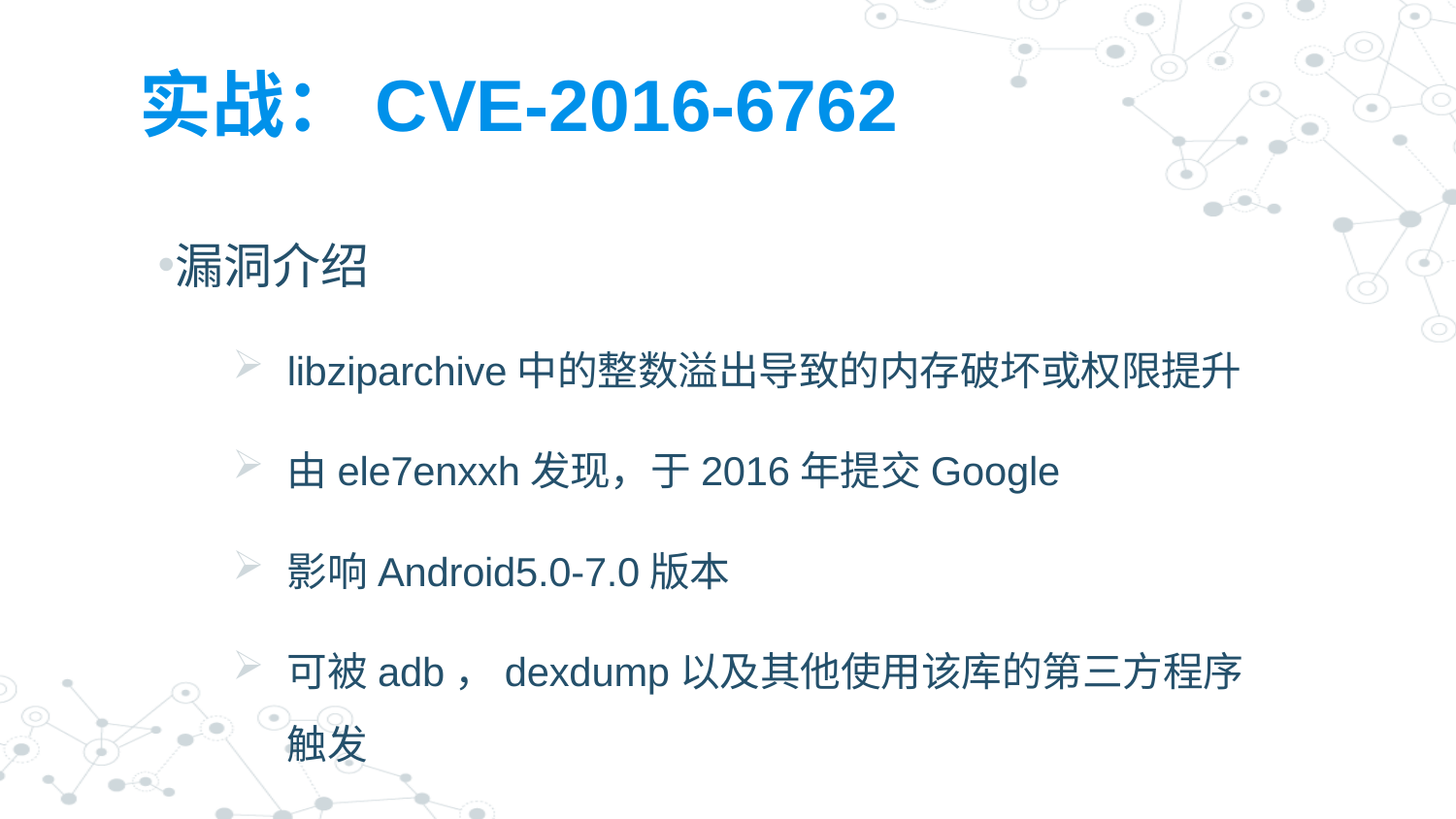

# 实战：CVE-2016-6762
漏洞介绍
libziparchive中的整数溢出导致的内存破坏或权限提升
由ele7enxxh发现，于2016年提交Google
影响Android5.0-7.0版本
可被adb，dexdump以及其他使用该库的第三方程序触发